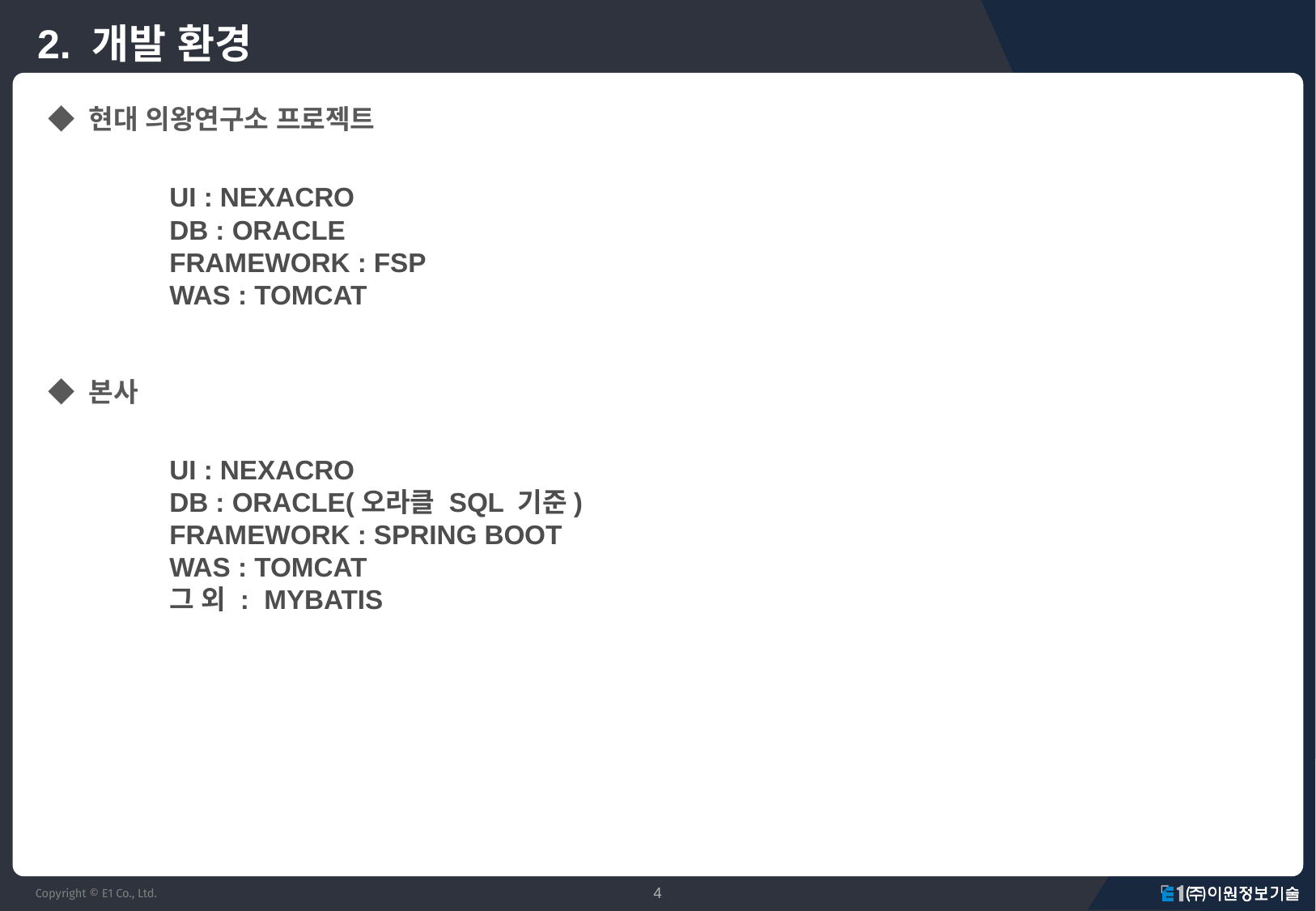

# 2. 개발 환경
◆ 현대 의왕연구소 프로젝트

	UI : NEXACRO
	DB : ORACLE
	FRAMEWORK : FSP
	WAS : TOMCAT

◆ 본사

	UI : NEXACRO
	DB : ORACLE(오라클 SQL 기준)
	FRAMEWORK : SPRING BOOT
	WAS : TOMCAT
	그 외 :  MYBATIS

4